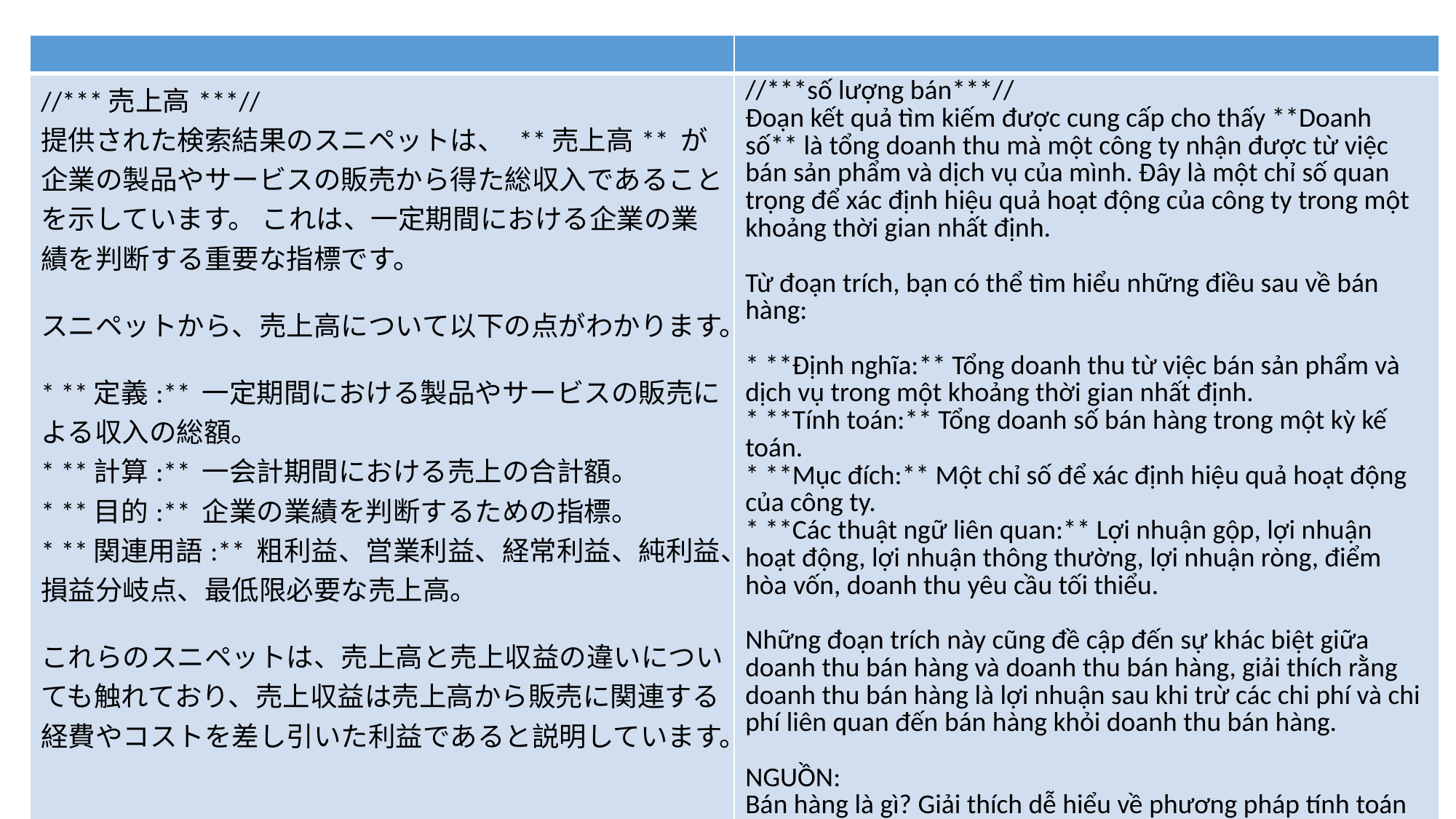

|  |  |
| --- | --- |
| //\*\*\*売上高\*\*\*// 提供された検索結果のスニペットは、 \*\*売上高\*\* が企業の製品やサービスの販売から得た総収入であることを示しています。 これは、一定期間における企業の業績を判断する重要な指標です。 スニペットから、売上高について以下の点がわかります。 \* \*\*定義:\*\* 一定期間における製品やサービスの販売による収入の総額。 \* \*\*計算:\*\* 一会計期間における売上の合計額。 \* \*\*目的:\*\* 企業の業績を判断するための指標。 \* \*\*関連用語:\*\* 粗利益、営業利益、経常利益、純利益、損益分岐点、最低限必要な売上高。 これらのスニペットは、売上高と売上収益の違いについても触れており、売上収益は売上高から販売に関連する経費やコストを差し引いた利益であると説明しています。 SOURCE: 売上高とは？計算方法や他利益との違いをわかりやすく解説 | クラウド会計ソフト マネーフォワード, https://biz.moneyforward.com/accounting/basic/45760/ | //\*\*\*số lượng bán\*\*\*// Đoạn kết quả tìm kiếm được cung cấp cho thấy \*\*Doanh số\*\* là tổng doanh thu mà một công ty nhận được từ việc bán sản phẩm và dịch vụ của mình. Đây là một chỉ số quan trọng để xác định hiệu quả hoạt động của công ty trong một khoảng thời gian nhất định. Từ đoạn trích, bạn có thể tìm hiểu những điều sau về bán hàng: \* \*\*Định nghĩa:\*\* Tổng doanh thu từ việc bán sản phẩm và dịch vụ trong một khoảng thời gian nhất định. \* \*\*Tính toán:\*\* Tổng doanh số bán hàng trong một kỳ kế toán. \* \*\*Mục đích:\*\* Một chỉ số để xác định hiệu quả hoạt động của công ty. \* \*\*Các thuật ngữ liên quan:\*\* Lợi nhuận gộp, lợi nhuận hoạt động, lợi nhuận thông thường, lợi nhuận ròng, điểm hòa vốn, doanh thu yêu cầu tối thiểu. Những đoạn trích này cũng đề cập đến sự khác biệt giữa doanh thu bán hàng và doanh thu bán hàng, giải thích rằng doanh thu bán hàng là lợi nhuận sau khi trừ các chi phí và chi phí liên quan đến bán hàng khỏi doanh thu bán hàng. NGUỒN: Bán hàng là gì? Giải thích dễ hiểu về phương pháp tính toán và sự khác biệt so với các khoản lợi nhuận khác | Phần mềm kế toán đám mây Money Forward, https://biz.moneyforward.com/accounting/basic/45760/ |